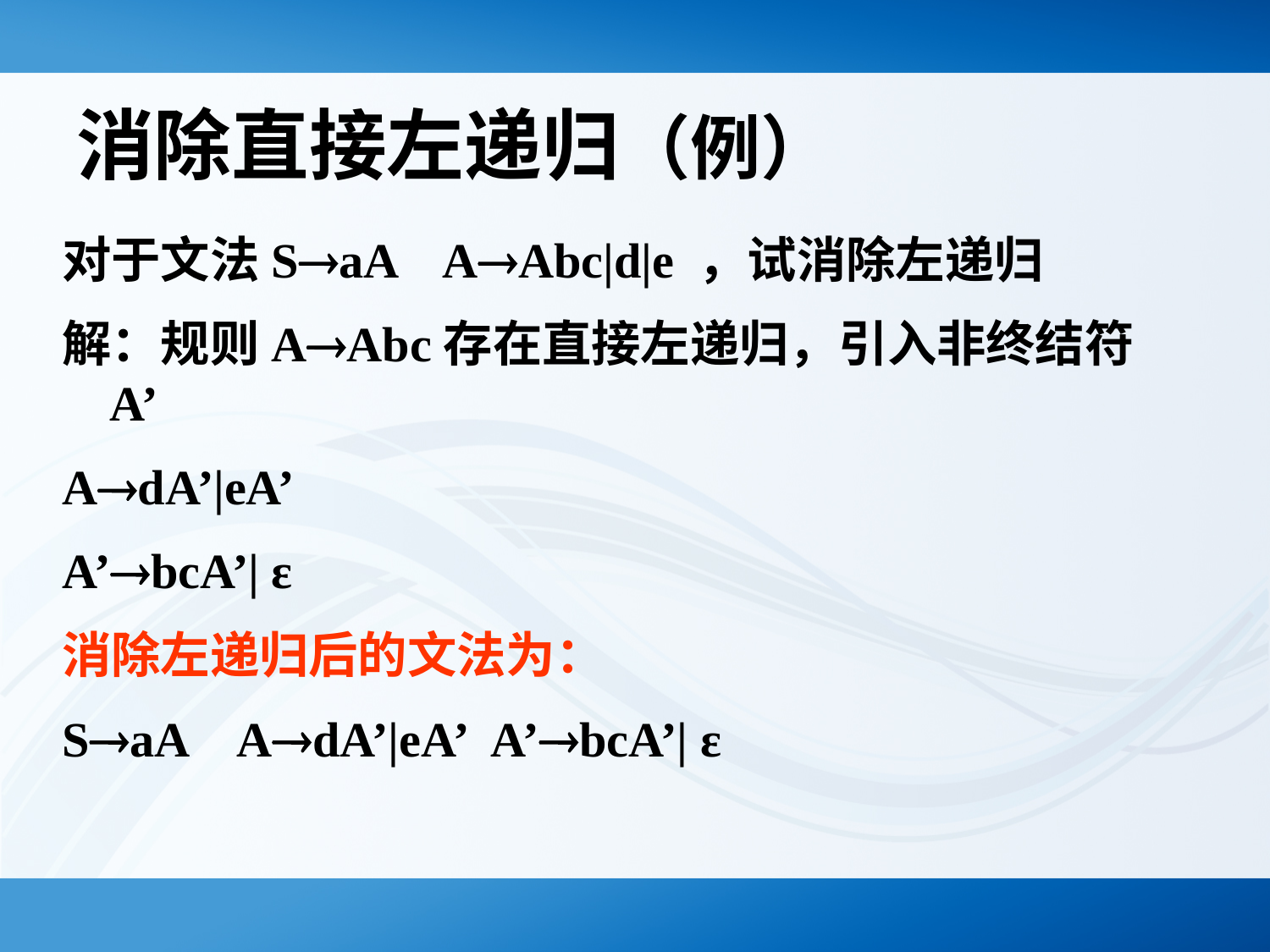

# 消除直接左递归（例）
对于文法S→aA    A→Abc|d|e ，试消除左递归
解：规则A→Abc存在直接左递归，引入非终结符A’
A→dA’|eA’
A’→bcA’| ε
消除左递归后的文法为：
S→aA   	A→dA’|eA’ 	A’→bcA’| ε